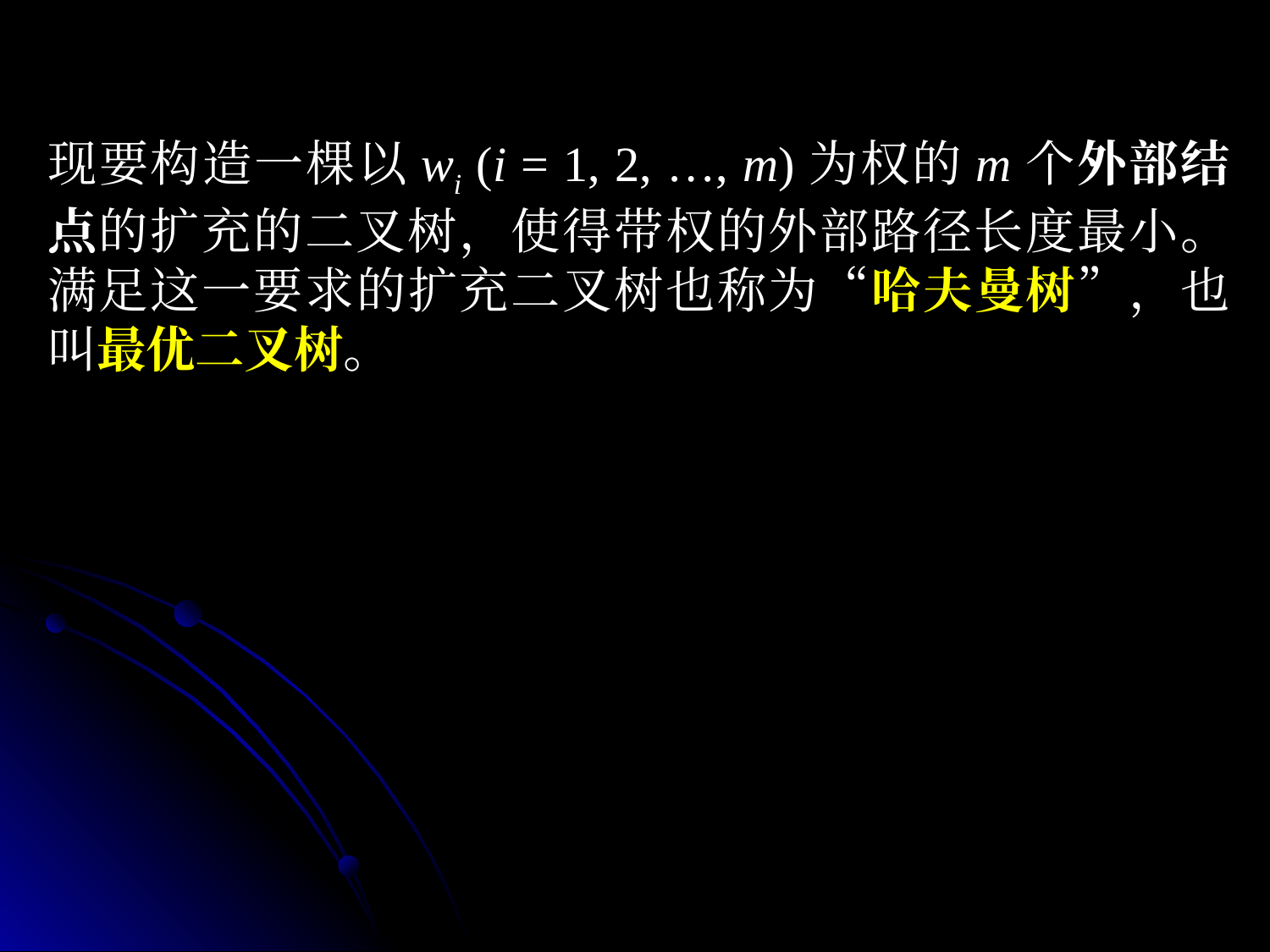

现要构造一棵以wi (i = 1, 2, …, m)为权的m个外部结点的扩充的二叉树，使得带权的外部路径长度最小。满足这一要求的扩充二叉树也称为“哈夫曼树”，也叫最优二叉树。